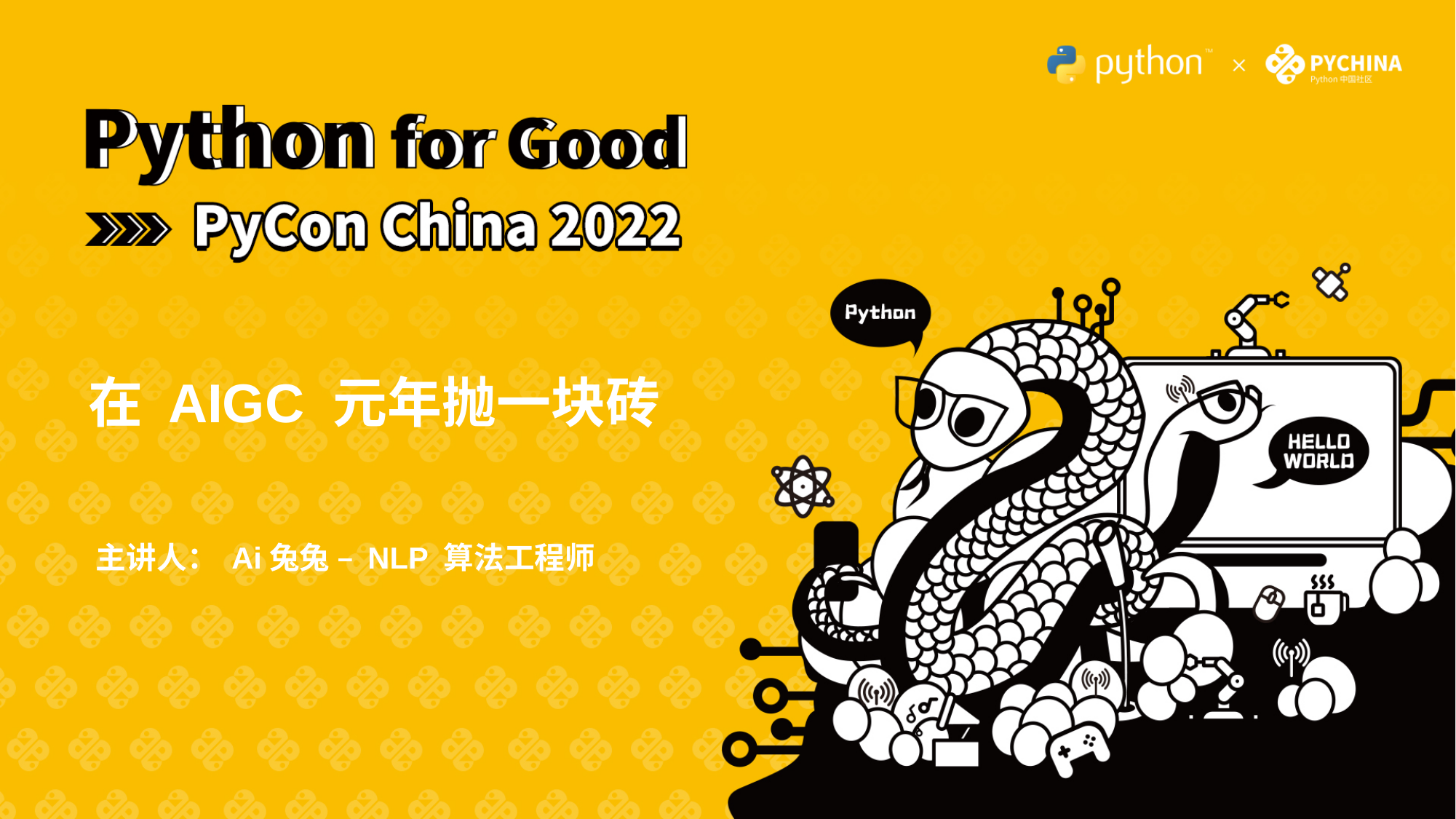

在 AIGC 元年抛一块砖
主讲人： Ai兔兔 – NLP 算法工程师